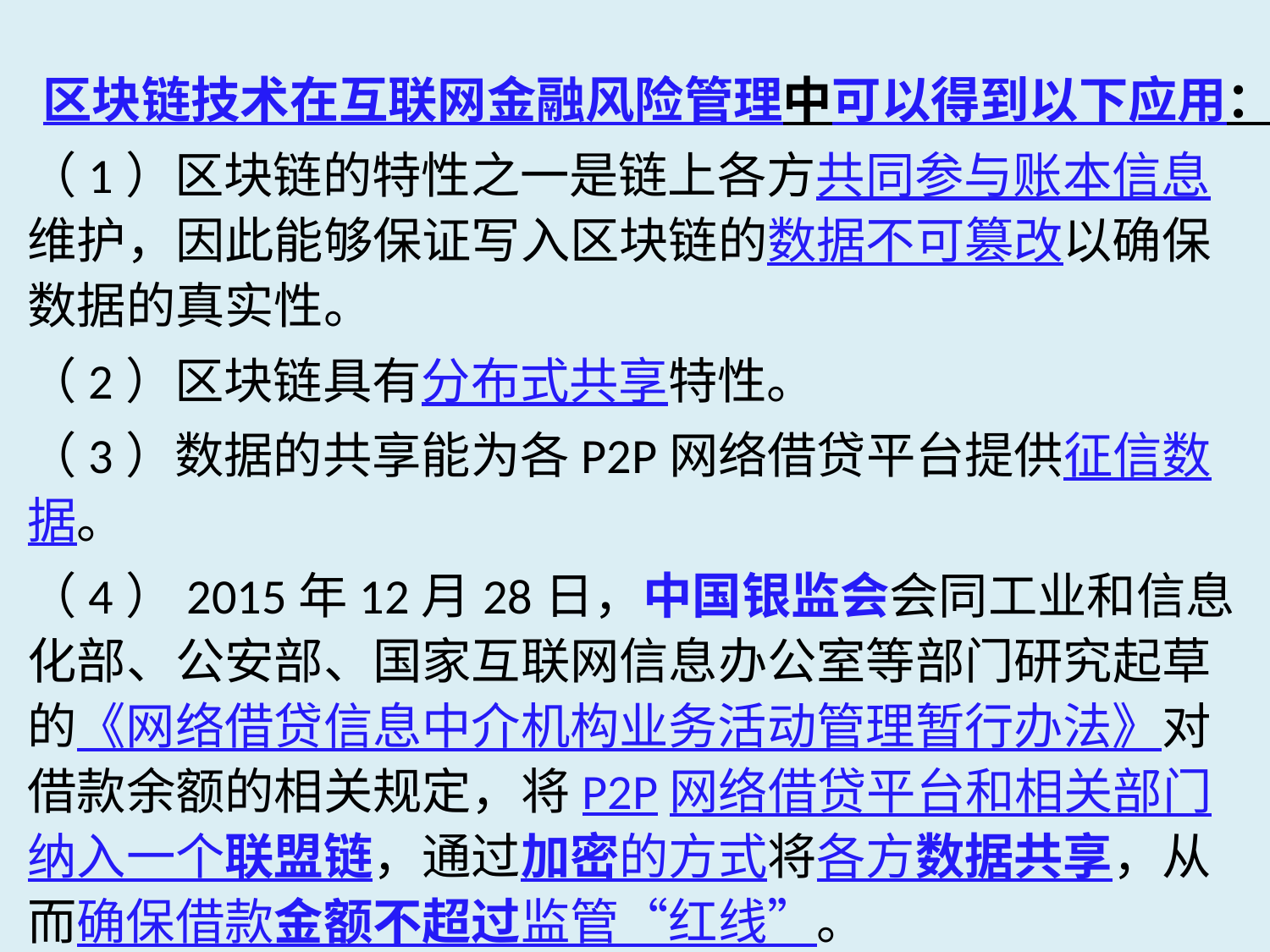

区块链技术在互联网金融风险管理中可以得到以下应用：
（1）区块链的特性之一是链上各方共同参与账本信息维护，因此能够保证写入区块链的数据不可篡改以确保数据的真实性。
（2）区块链具有分布式共享特性。
（3）数据的共享能为各P2P网络借贷平台提供征信数据。
（4）2015年12月28日，中国银监会会同工业和信息化部、公安部、国家互联网信息办公室等部门研究起草的《网络借贷信息中介机构业务活动管理暂行办法》对借款余额的相关规定，将P2P网络借贷平台和相关部门纳入一个联盟链，通过加密的方式将各方数据共享，从而确保借款金额不超过监管“红线”。
51